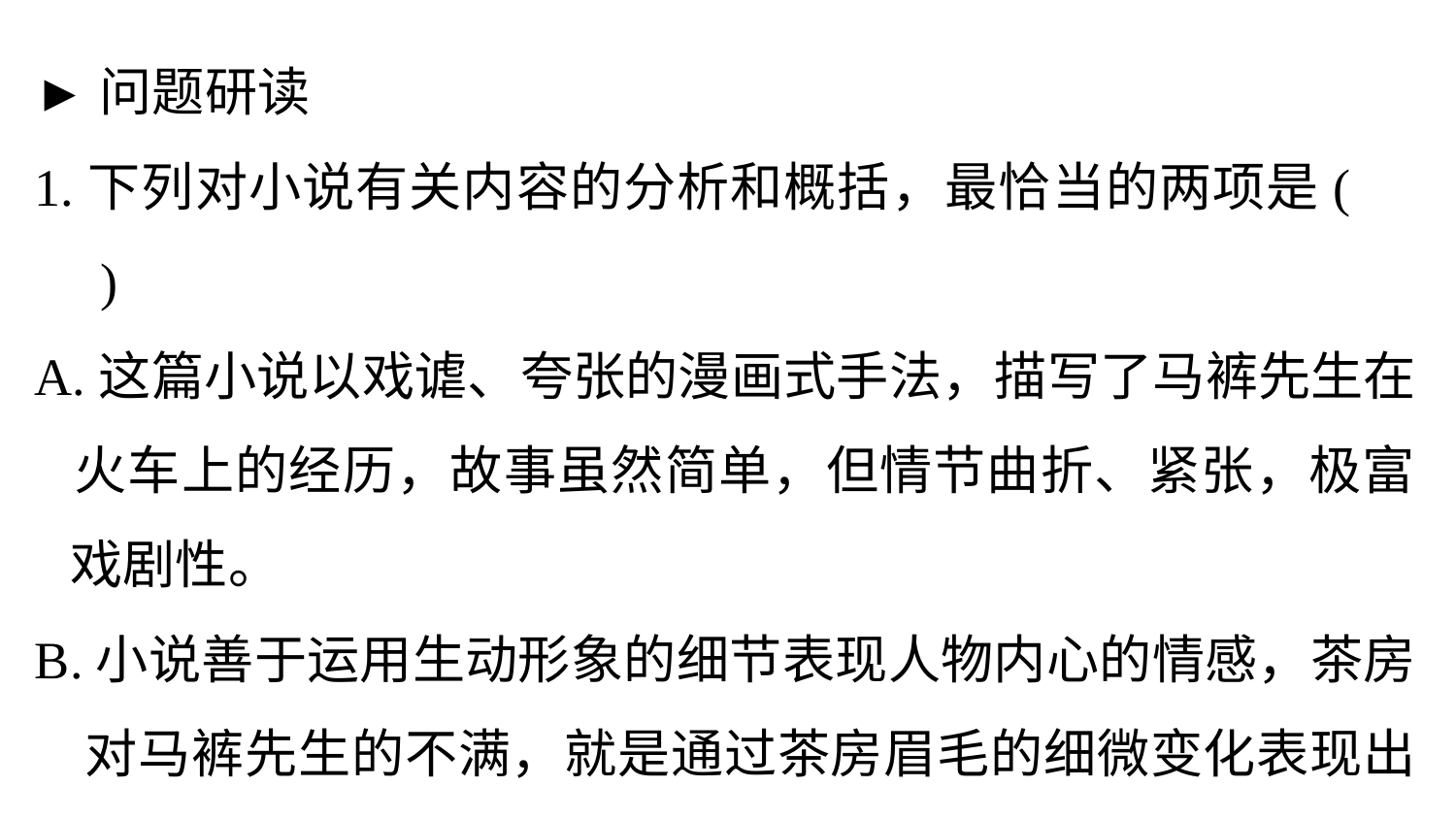

►问题研读
1.下列对小说有关内容的分析和概括，最恰当的两项是(　　)
A.这篇小说以戏谑、夸张的漫画式手法，描写了马裤先生在
   火车上的经历，故事虽然简单，但情节曲折、紧张，极富
   戏剧性。
B.小说善于运用生动形象的细节表现人物内心的情感，茶房
    对马裤先生的不满，就是通过茶房眉毛的细微变化表现出
    来的。